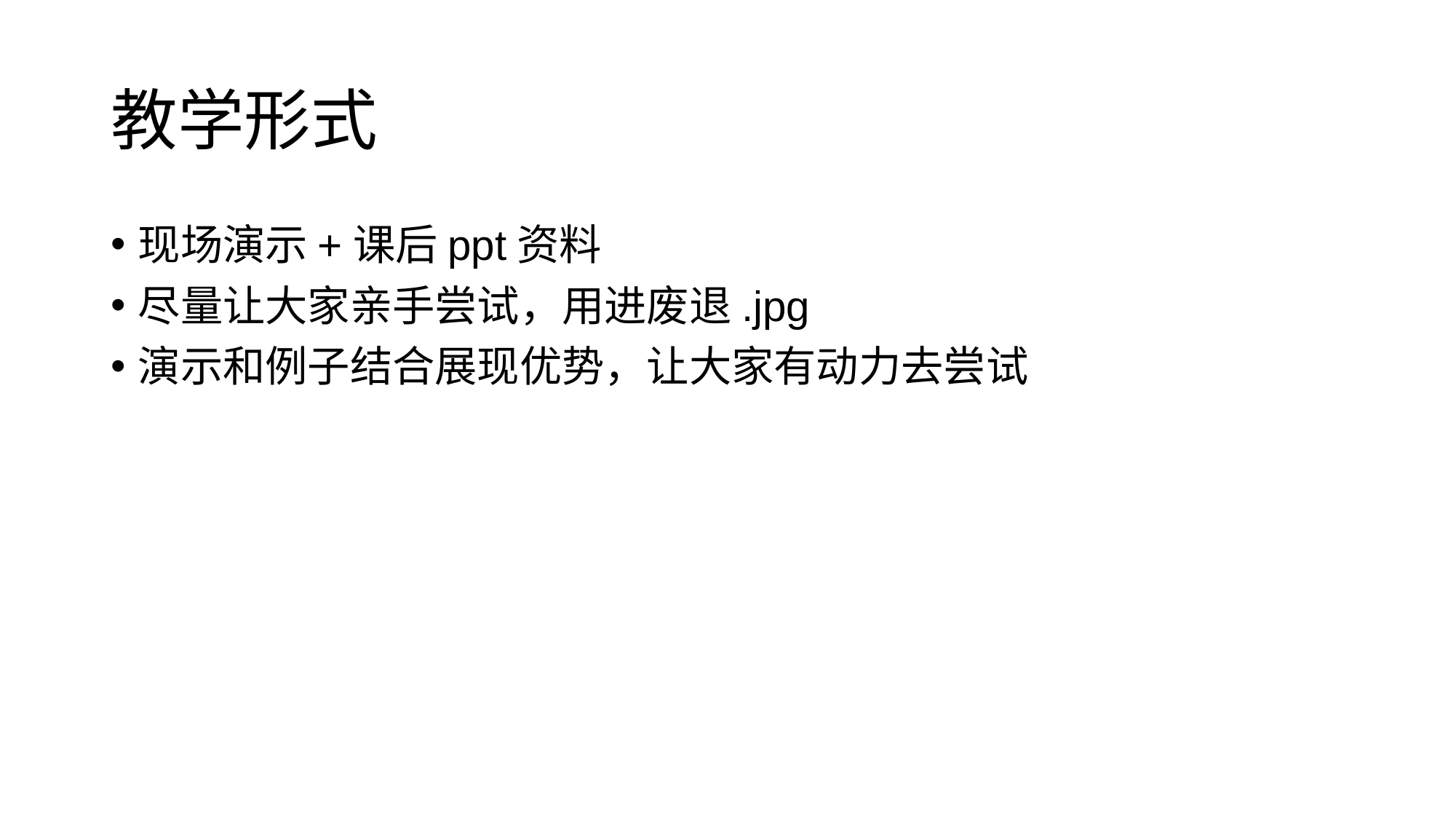

# 教学形式
现场演示+课后ppt资料
尽量让大家亲手尝试，用进废退.jpg
演示和例子结合展现优势，让大家有动力去尝试